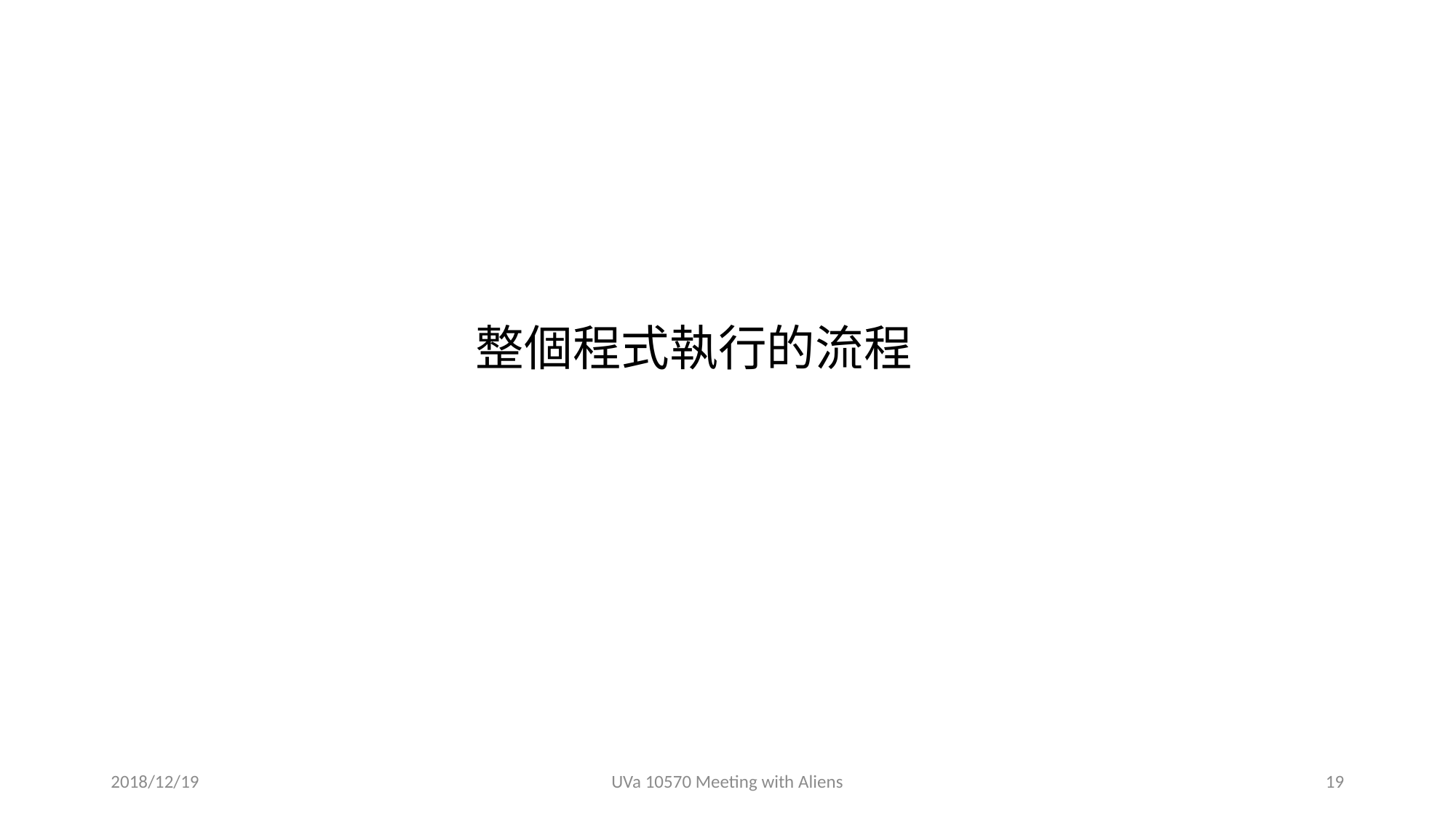

整個程式執行的流程
2018/12/19
UVa 10570 Meeting with Aliens
19